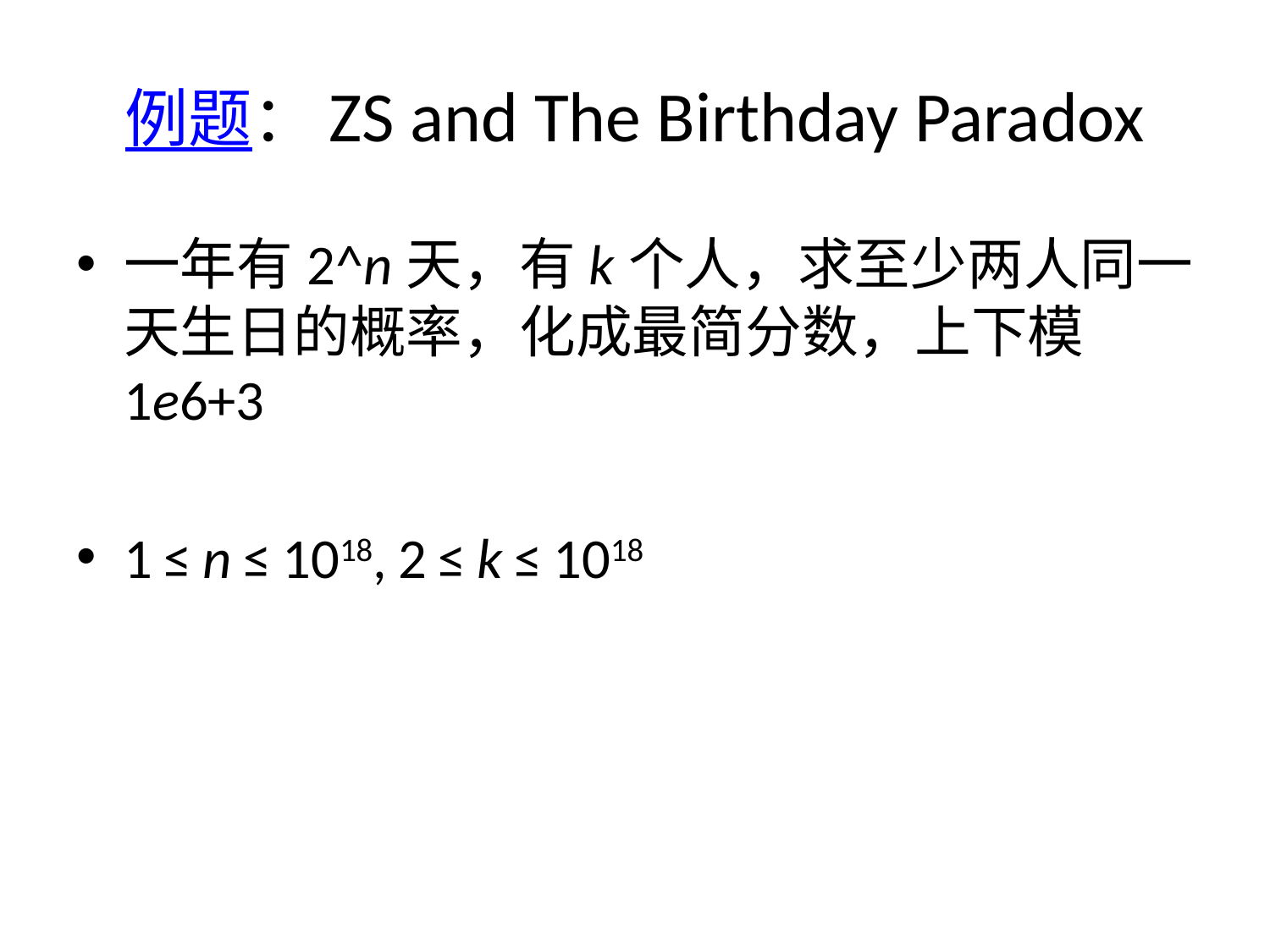

# 例题：ZS and The Birthday Paradox
一年有2^n天，有k个人，求至少两人同一天生日的概率，化成最简分数，上下模1e6+3

1 ≤ n ≤ 1018, 2 ≤ k ≤ 1018